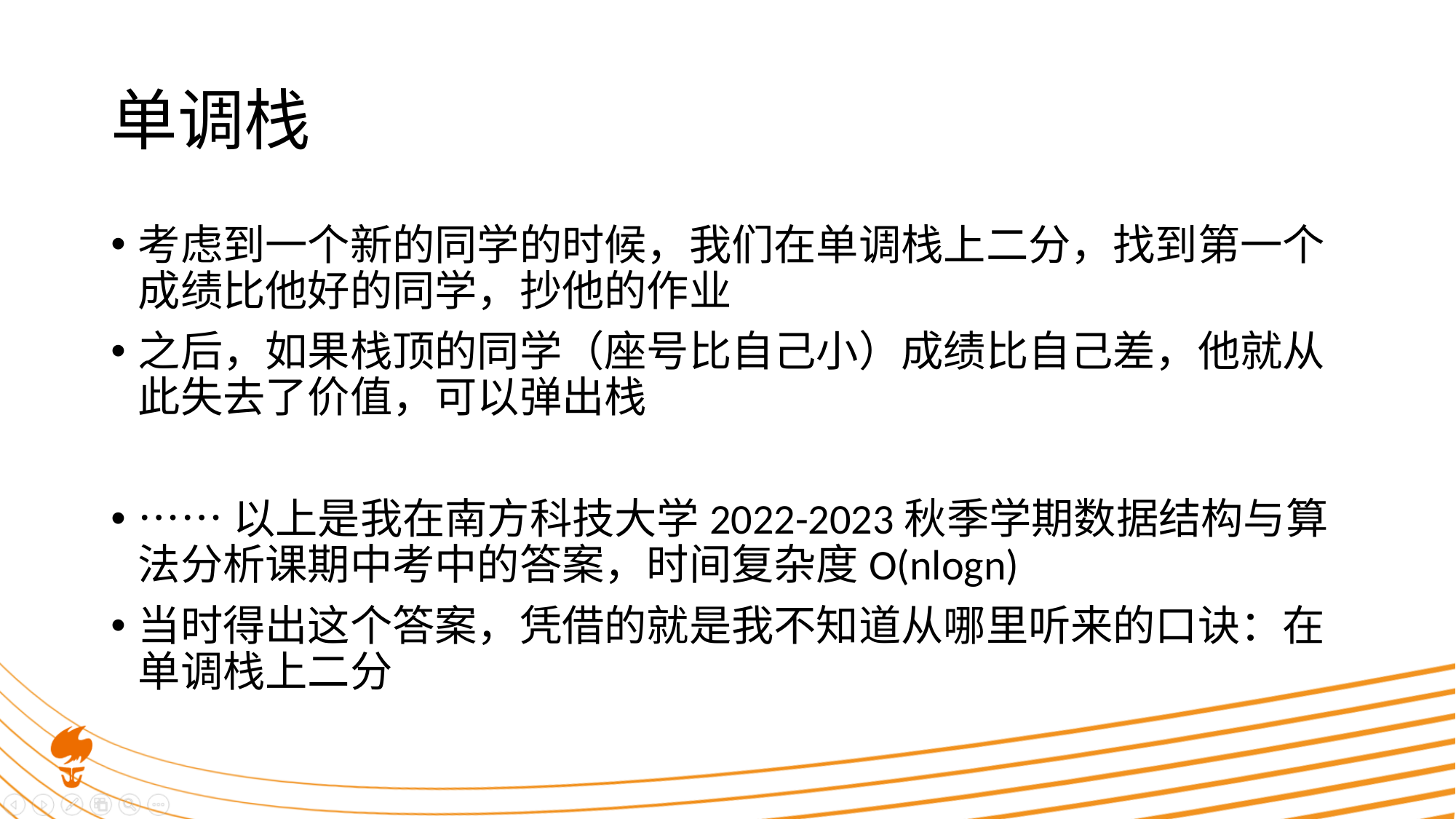

# 单调栈
考虑到一个新的同学的时候，我们在单调栈上二分，找到第一个成绩比他好的同学，抄他的作业
之后，如果栈顶的同学（座号比自己小）成绩比自己差，他就从此失去了价值，可以弹出栈

……以上是我在南方科技大学2022-2023秋季学期数据结构与算法分析课期中考中的答案，时间复杂度O(nlogn)
当时得出这个答案，凭借的就是我不知道从哪里听来的口诀：在单调栈上二分